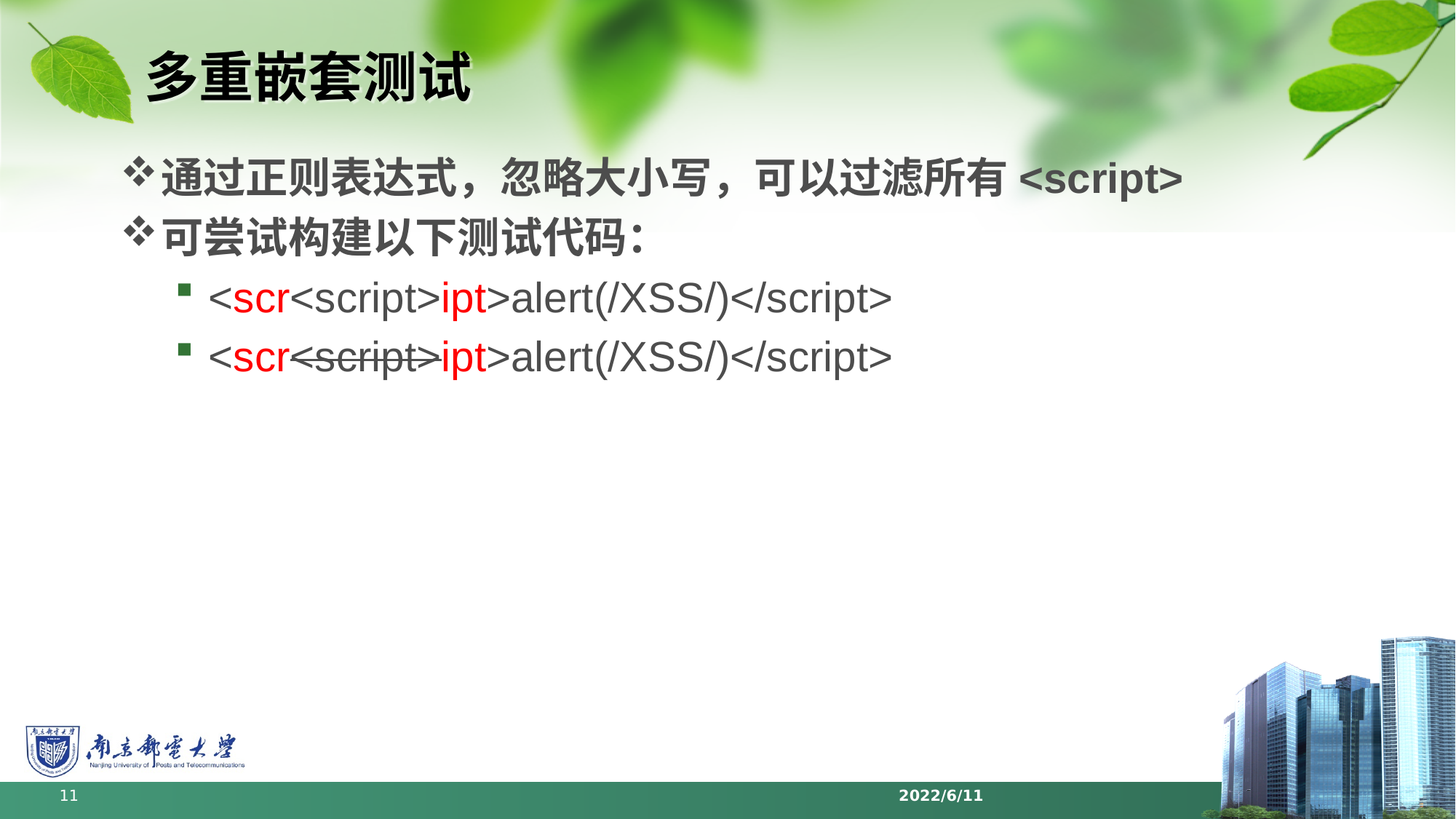

# 多重嵌套测试
通过正则表达式，忽略大小写，可以过滤所有<script>
可尝试构建以下测试代码：
<scr<script>ipt>alert(/XSS/)</script>
<scr<script>ipt>alert(/XSS/)</script>

11
2022/6/11